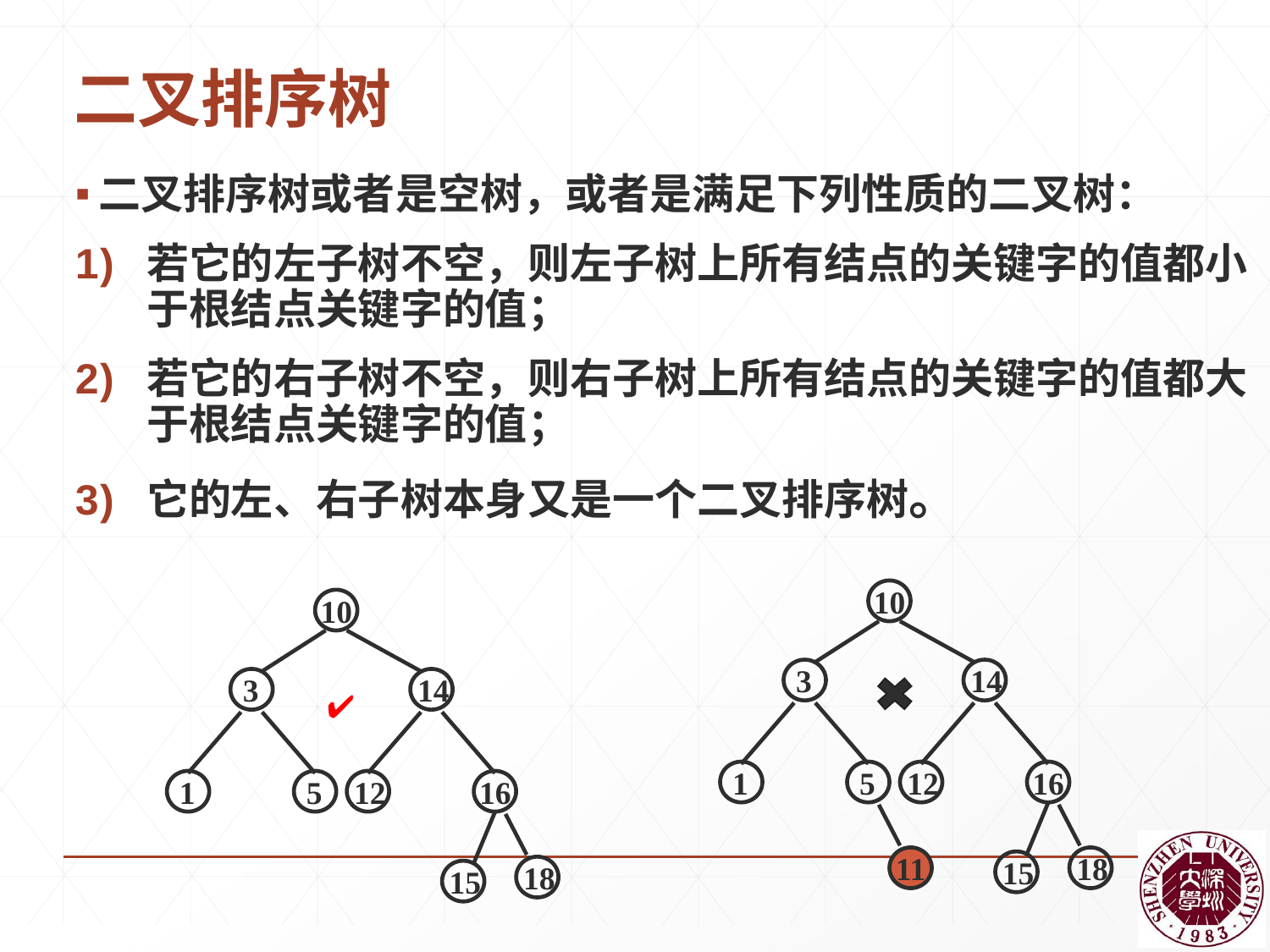

二叉排序树
二叉排序树或者是空树，或者是满足下列性质的二叉树：
若它的左子树不空，则左子树上所有结点的关键字的值都小于根结点关键字的值；
若它的右子树不空，则右子树上所有结点的关键字的值都大于根结点关键字的值；
它的左、右子树本身又是一个二叉排序树。

10

3
14

1
5
12
16

18
15

10

3
14

1
5
12
16

18
15

✔️
11